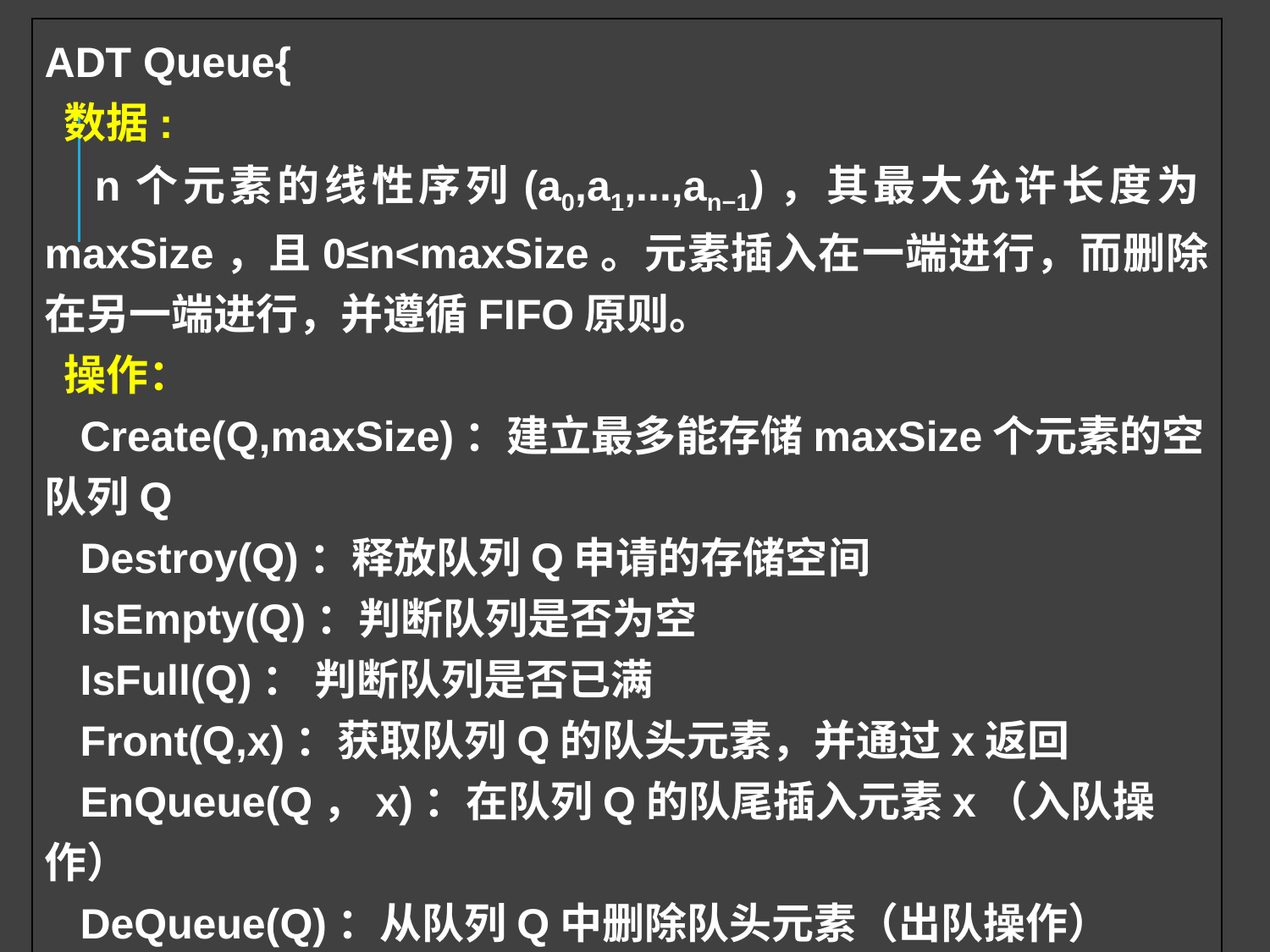

ADT Queue{
 数据:
   n个元素的线性序列(a0,a1,...,an−1)，其最大允许长度为maxSize，且0≤n<maxSize。元素插入在一端进行，而删除在另一端进行，并遵循FIFO原则。
 操作：
   Create(Q,maxSize)：建立最多能存储maxSize个元素的空队列Q
   Destroy(Q)：释放队列Q申请的存储空间
   IsEmpty(Q)：判断队列是否为空
   IsFull(Q)： 判断队列是否已满
   Front(Q,x)：获取队列Q的队头元素，并通过x返回
   EnQueue(Q，x)：在队列Q的队尾插入元素x（入队操作）
   DeQueue(Q)：从队列Q中删除队头元素（出队操作）
   Clear(Q)：清除队列中全部元素
}